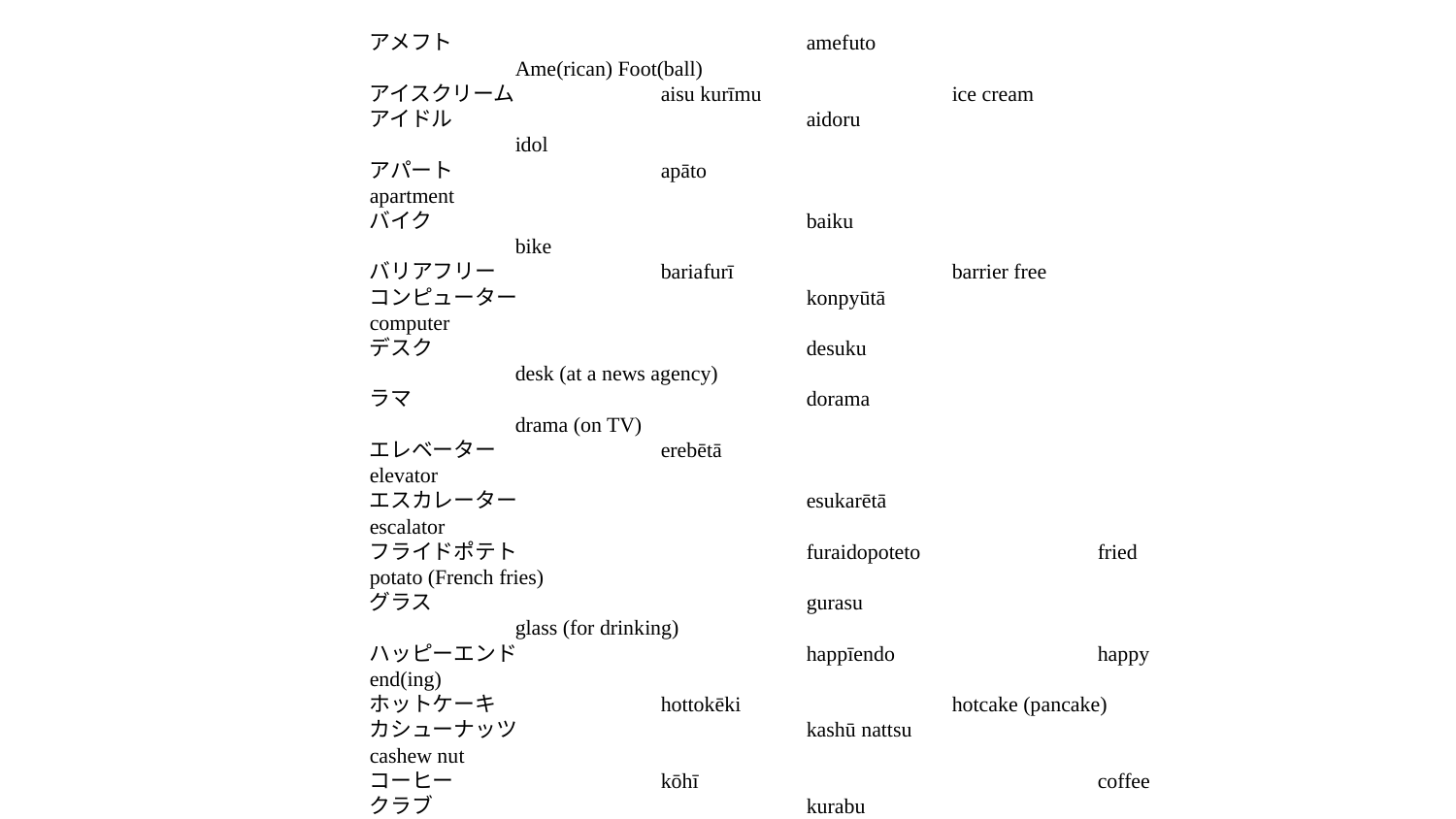

アメフト			amefuto			Ame(rican) Foot(ball)
アイスクリーム		aisu kurīmu		ice cream
アイドル			aidoru			idol
アパート		apāto			apartment
バイク			baiku			bike
バリアフリー		bariafurī		barrier free
コンピューター		konpyūtā		computer
デスク			desuku			desk (at a news agency)
ラマ			dorama			drama (on TV)
エレベーター		erebētā			elevator
エスカレーター		esukarētā		escalator
フライドポテト		furaidopoteto		fried potato (French fries)
グラス			gurasu			glass (for drinking)
ハッピーエンド		happīendo		happy end(ing)
ホットケーキ		hottokēki		hotcake (pancake)
カシューナッツ		kashū nattsu		cashew nut
コーヒー		kōhī			coffee
クラブ			kurabu			club
キーボード		kībōdo			keyboard
キャンペーン		kyanpēn			campaign
キャップ			kyappu			cap
パソコン			pāsokon			perso(nal) com(puter)
パーソナルコンピューターpāsonaru konpyūtā	personal computer
レジュメ			rejume			resume
レストラン		resutoran		restaurant
リモコン			rimokon			remo(te) con(trol)
サラダ			sarada			salad
タバコ			tabako			tobacco
テレビゲーム		terebigēmu		television game
ゼミナール		zemināru		seminar